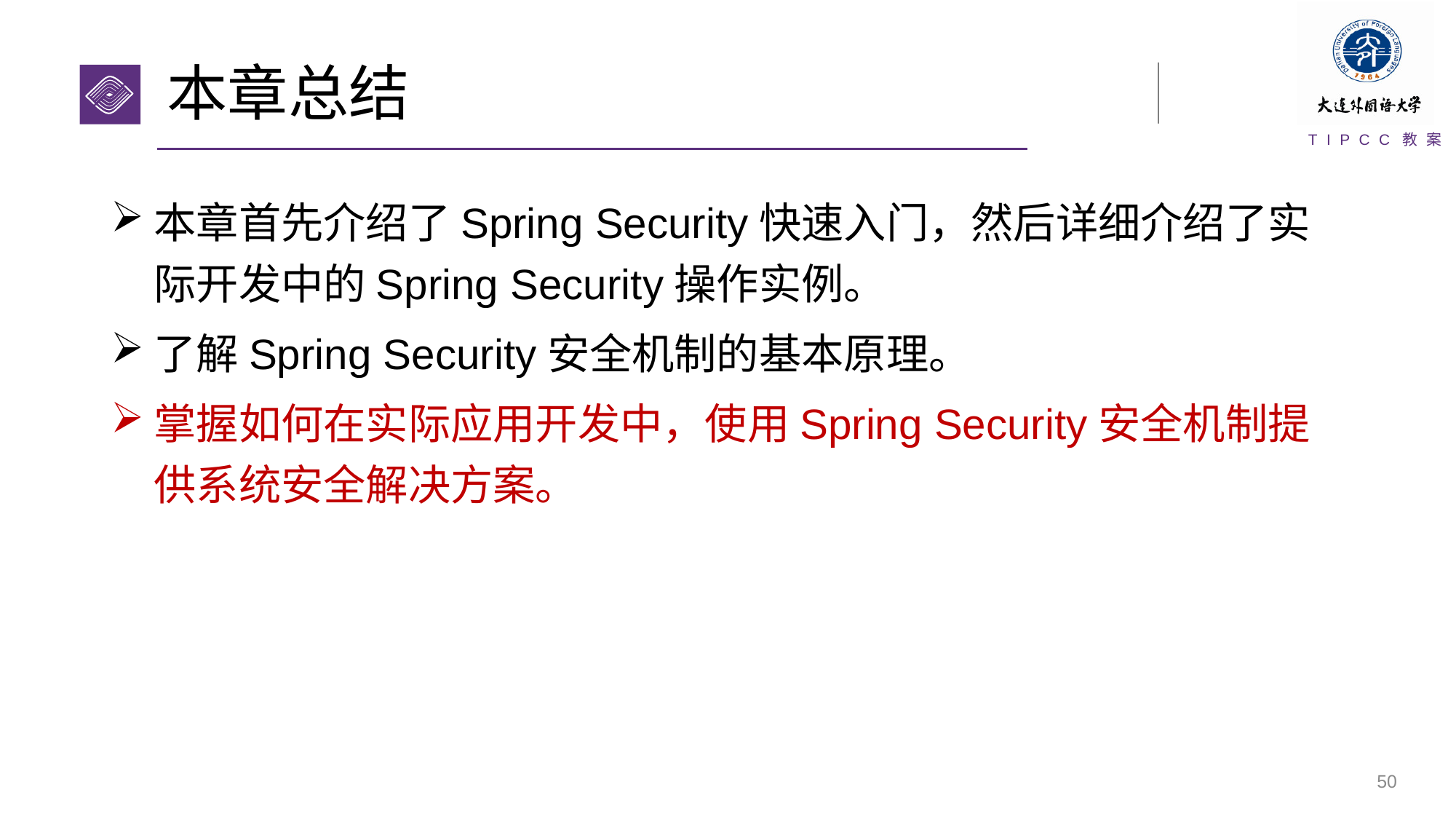

# 本章总结
本章首先介绍了Spring Security快速入门，然后详细介绍了实际开发中的Spring Security操作实例。
了解Spring Security安全机制的基本原理。
掌握如何在实际应用开发中，使用Spring Security安全机制提供系统安全解决方案。
50